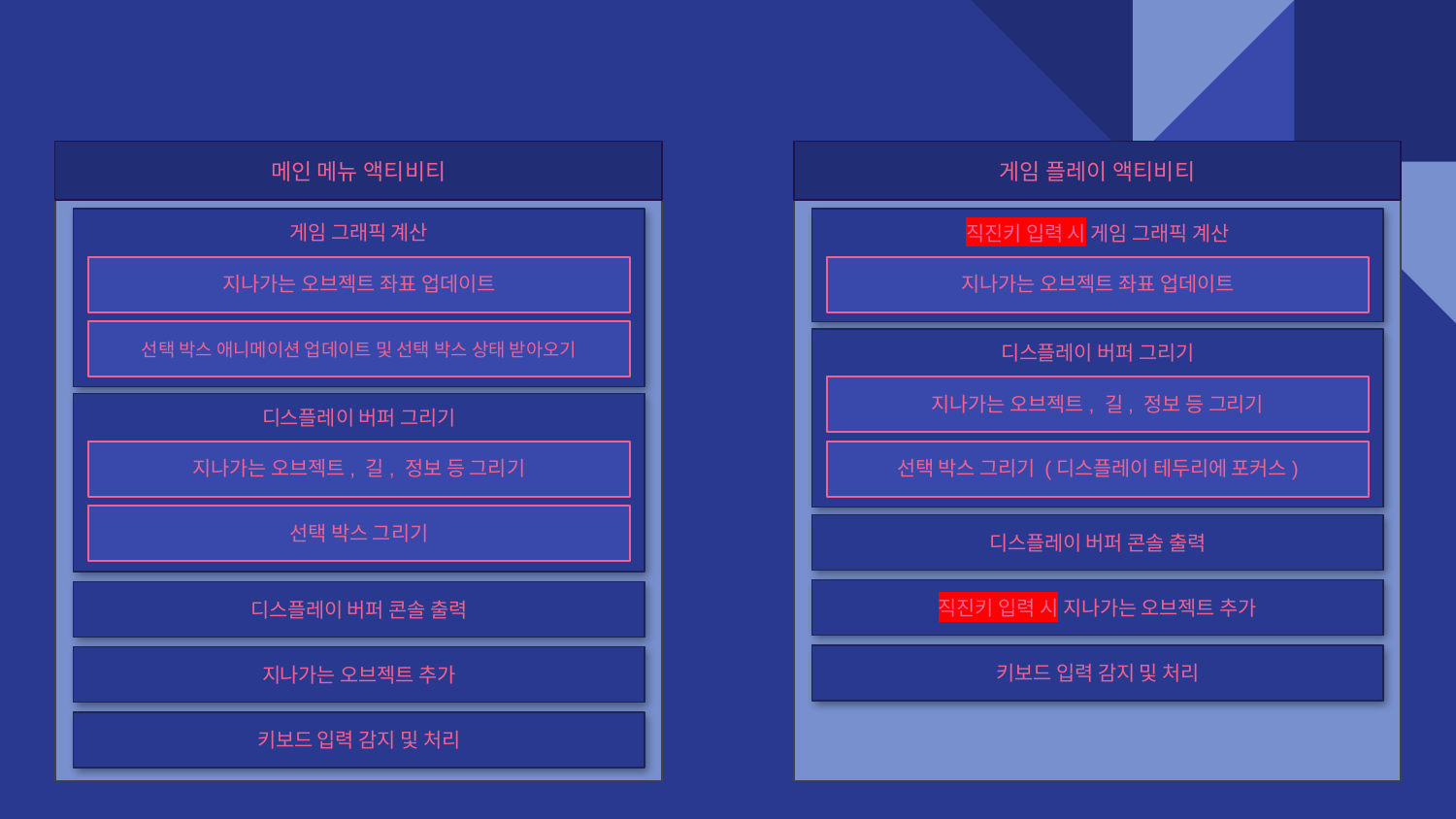

# 코드 구조 설명
메인 메뉴 액티비티

게임 플레이 액티비티

게임 그래픽 계산
직진키 입력 시 게임 그래픽 계산
지나가는 오브젝트 좌표 업데이트
지나가는 오브젝트 좌표 업데이트
선택 박스 애니메이션 업데이트 및 선택 박스 상태 받아오기
디스플레이 버퍼 그리기
지나가는 오브젝트, 길, 정보 등 그리기
디스플레이 버퍼 그리기
선택 박스 그리기 (디스플레이 테두리에 포커스)
지나가는 오브젝트, 길, 정보 등 그리기
선택 박스 그리기
디스플레이 버퍼 콘솔 출력
직진키 입력 시 지나가는 오브젝트 추가
디스플레이 버퍼 콘솔 출력
키보드 입력 감지 및 처리
지나가는 오브젝트 추가
키보드 입력 감지 및 처리